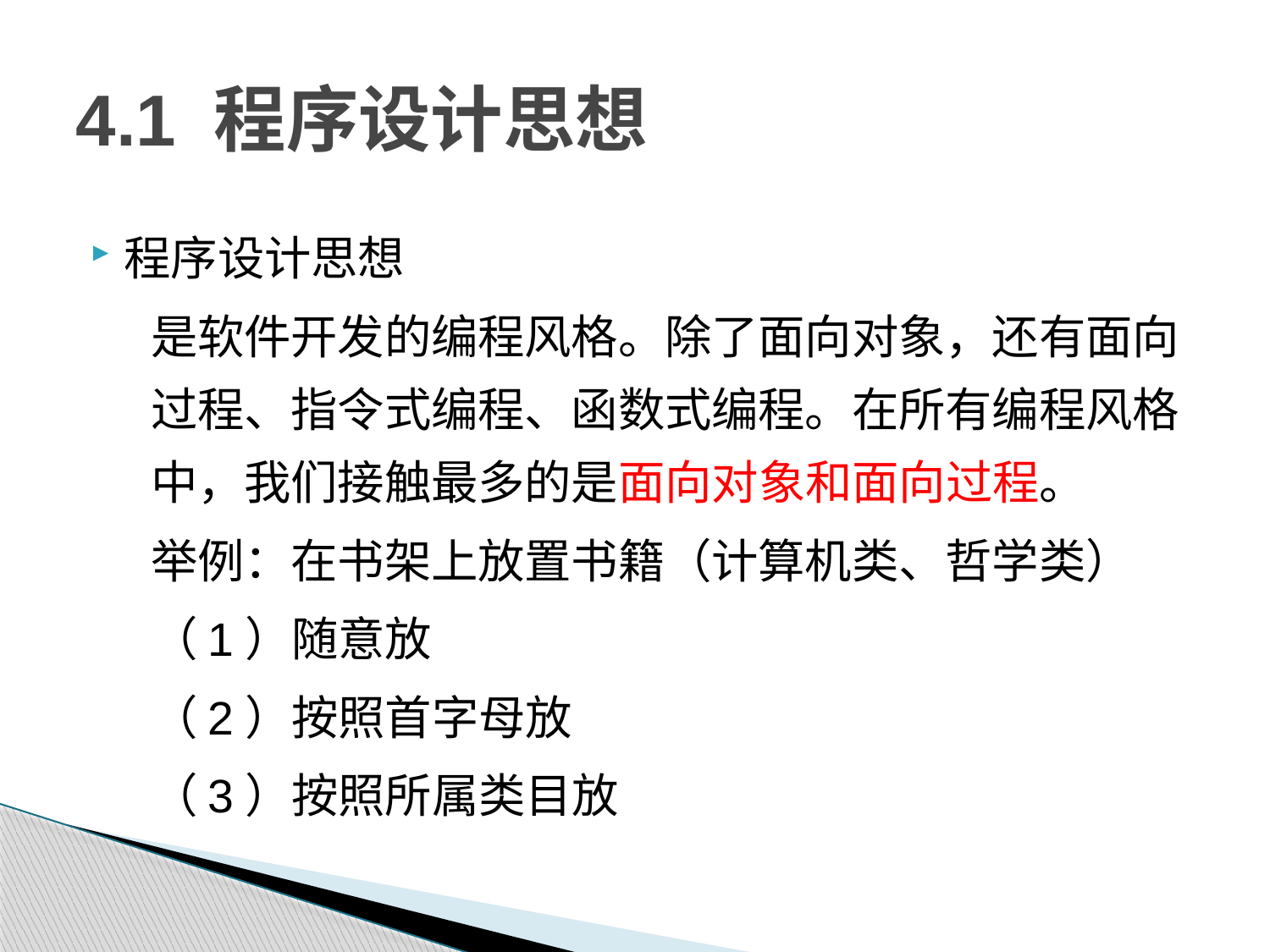

# 4.1 程序设计思想
程序设计思想
是软件开发的编程风格。除了面向对象，还有面向过程、指令式编程、函数式编程。在所有编程风格中，我们接触最多的是面向对象和面向过程。
举例：在书架上放置书籍（计算机类、哲学类）
（1）随意放
（2）按照首字母放
（3）按照所属类目放